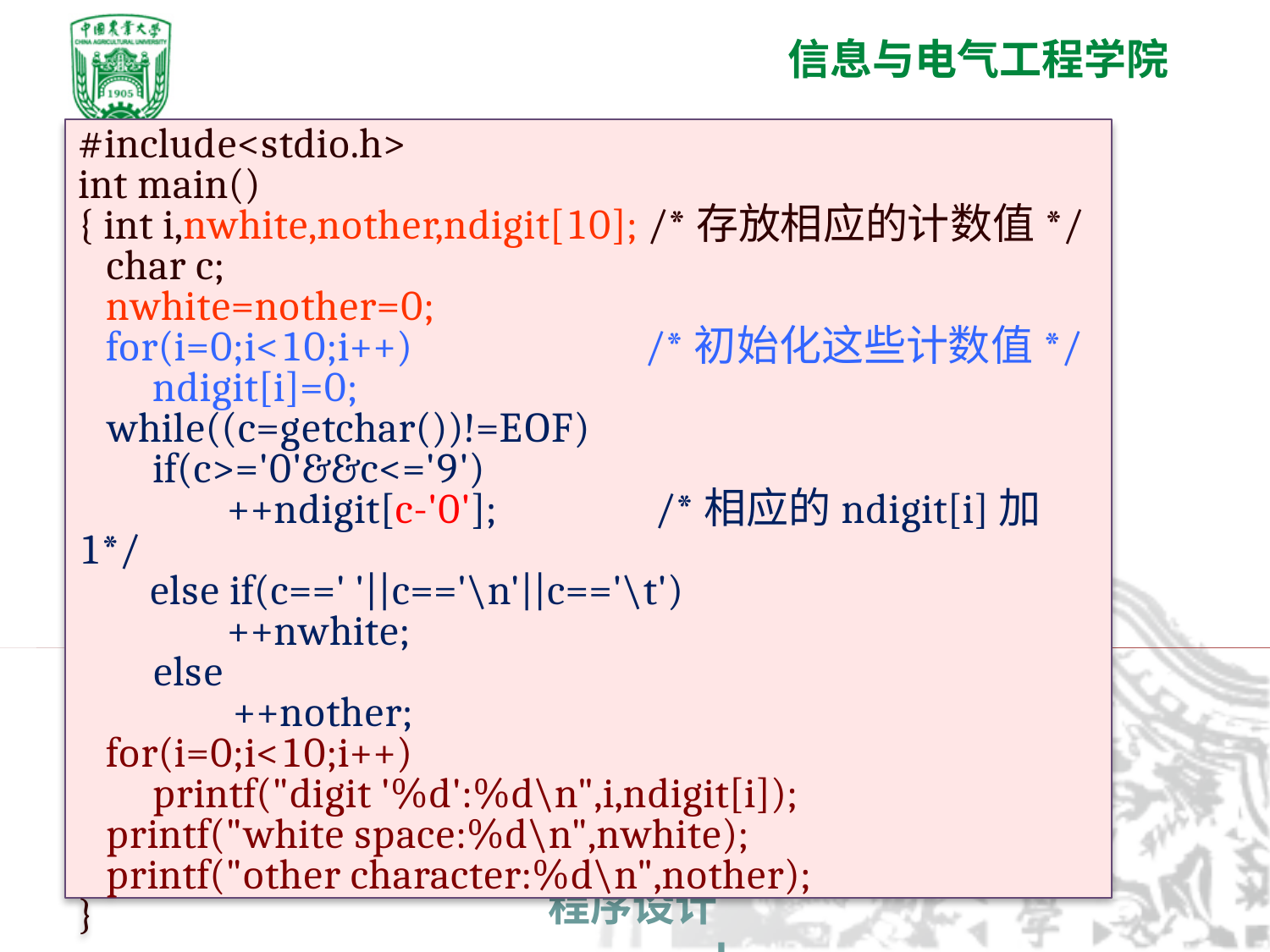

#include<stdio.h>
int main()
{ int i,nwhite,nother,ndigit[10]; /*存放相应的计数值*/
   char c;
   nwhite=nother=0;
   for(i=0;i<10;i++)                         /*初始化这些计数值*/
        ndigit[i]=0;
   while((c=getchar())!=EOF)
        if(c>='0'&&c<='9')
                ++ndigit[c-'0'];                 /*相应的ndigit[i]加1*/
      else if(c==' '||c=='\n'||c=='\t')
                ++nwhite;
        else
	   ++nother;
   for(i=0;i<10;i++)
        printf("digit '%d':%d\n",i,ndigit[i]);
   printf("white space:%d\n",nwhite);
   printf("other character:%d\n",nother);
}